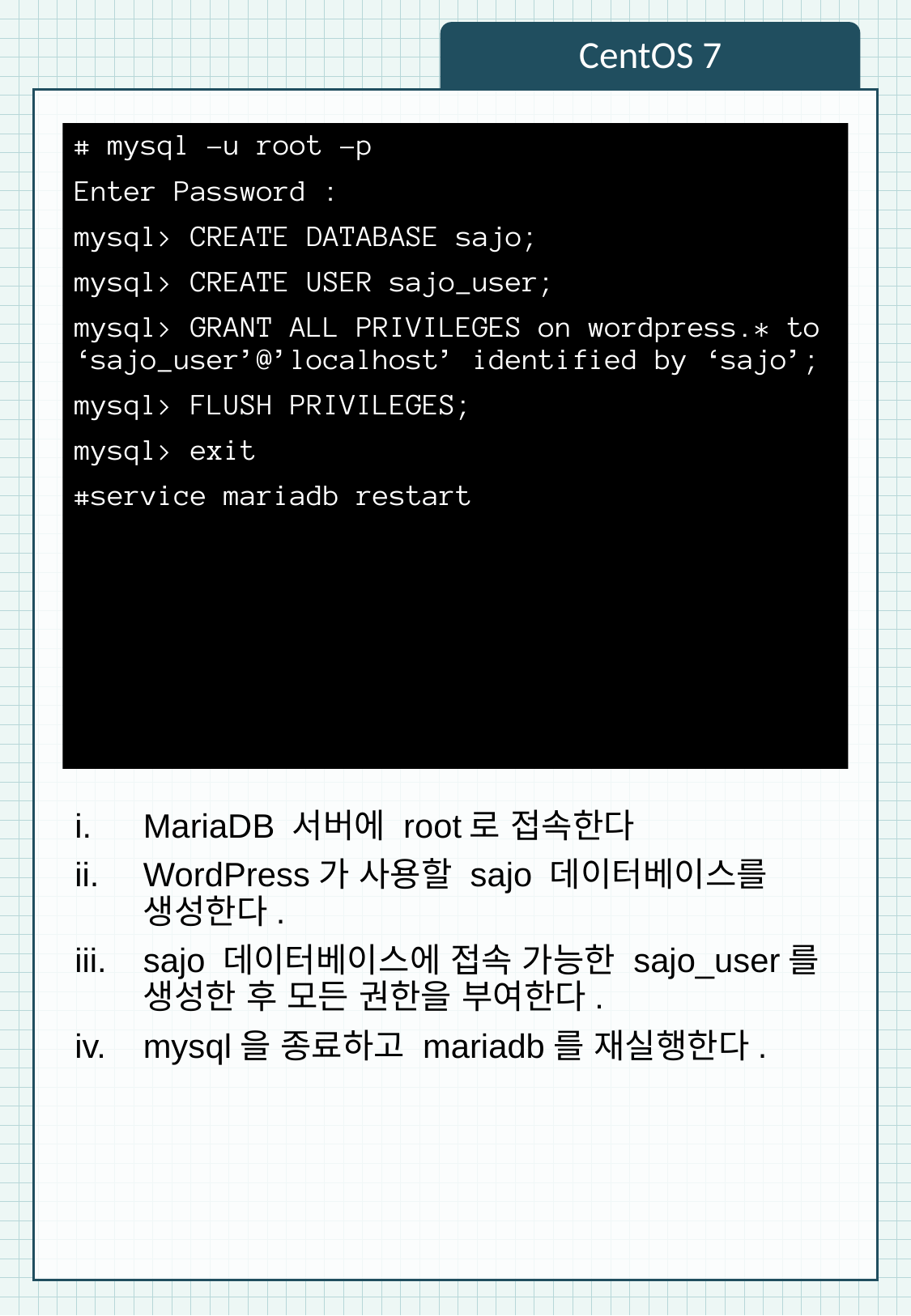

CentOS 7

# mysql –u root –p
Enter Password :
mysql> CREATE DATABASE sajo;
mysql> CREATE USER sajo_user;
mysql> GRANT ALL PRIVILEGES on wordpress.* to ‘sajo_user’@’localhost’ identified by ‘sajo’;
mysql> FLUSH PRIVILEGES;
mysql> exit
#service mariadb restart
MariaDB 서버에 root로 접속한다
WordPress가 사용할 sajo 데이터베이스를 생성한다.
sajo 데이터베이스에 접속 가능한 sajo_user를 생성한 후 모든 권한을 부여한다.
mysql을 종료하고 mariadb를 재실행한다.